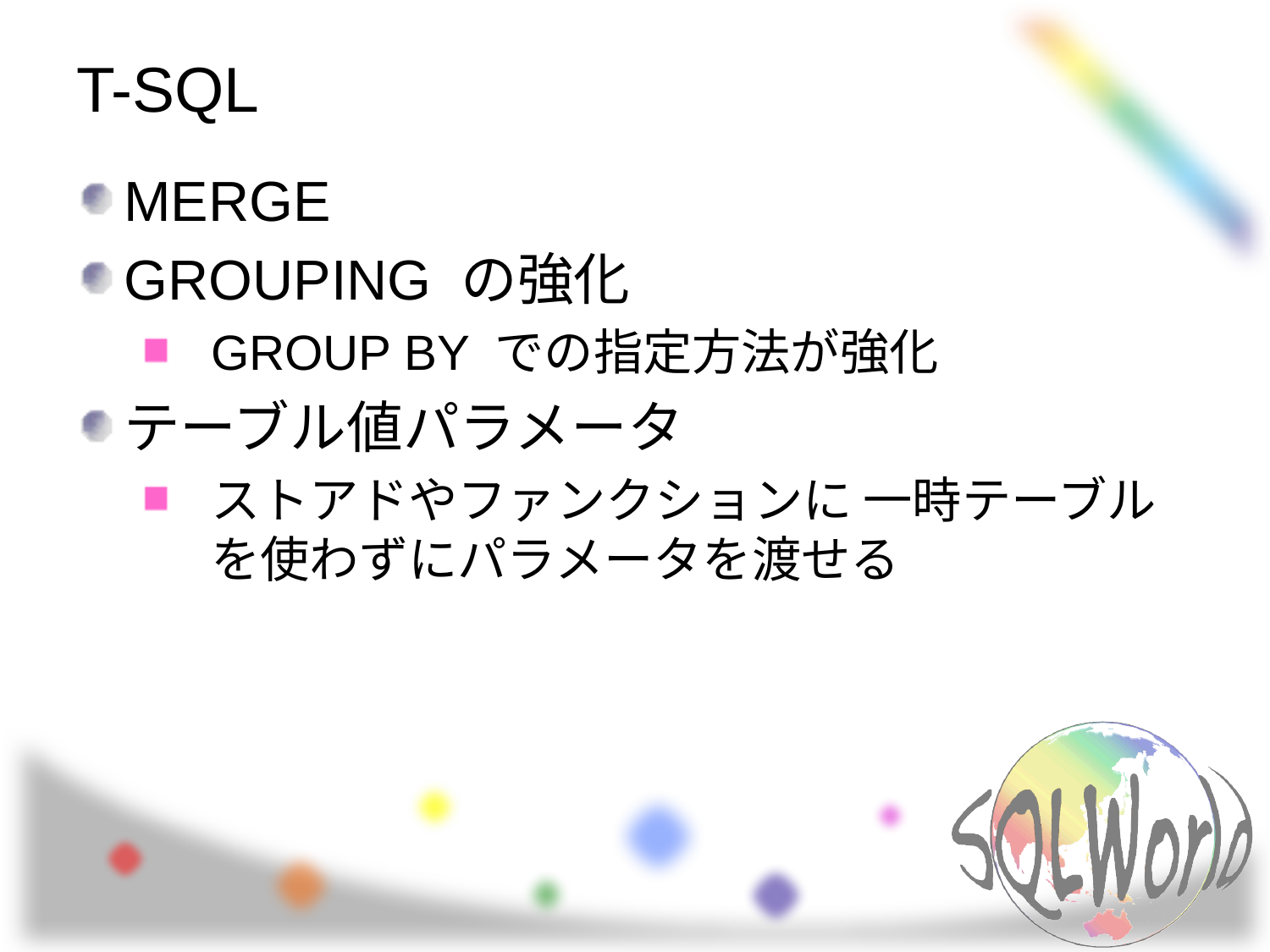

# T-SQL
MERGE
GROUPING の強化
GROUP BY での指定方法が強化
テーブル値パラメータ
ストアドやファンクションに 一時テーブルを使わずにパラメータを渡せる